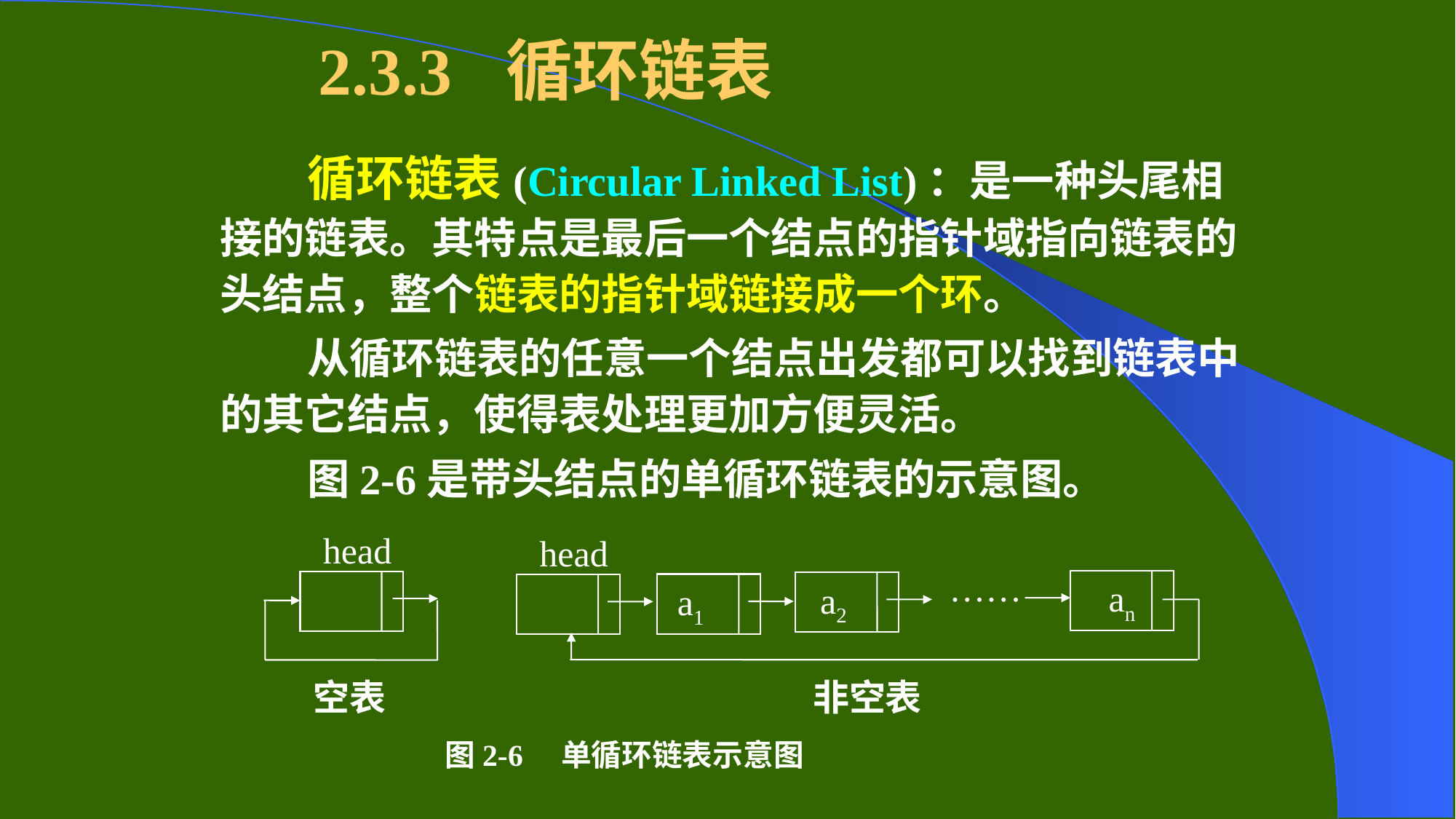

2.3.3  循环链表
# 循环链表(Circular Linked List)：是一种头尾相接的链表。其特点是最后一个结点的指针域指向链表的头结点，整个链表的指针域链接成一个环。
        从循环链表的任意一个结点出发都可以找到链表中的其它结点，使得表处理更加方便灵活。
        图2-6是带头结点的单循环链表的示意图。
head

head

……

an

a2

a1

非空表
图2-6    单循环链表示意图

空表